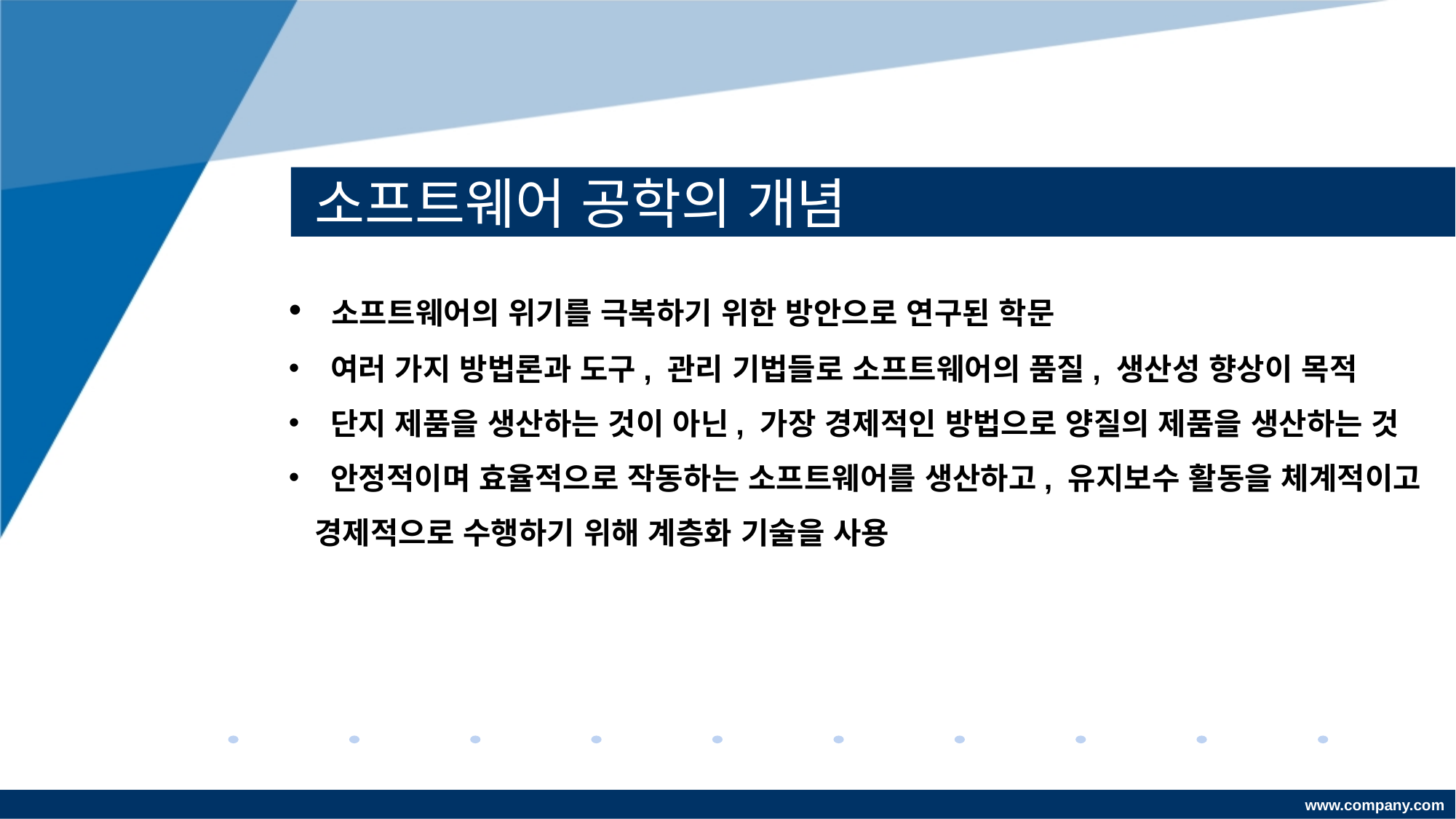

# 소프트웨어 공학의 개념
 소프트웨어의 위기를 극복하기 위한 방안으로 연구된 학문
 여러 가지 방법론과 도구, 관리 기법들로 소프트웨어의 품질, 생산성 향상이 목적
 단지 제품을 생산하는 것이 아닌, 가장 경제적인 방법으로 양질의 제품을 생산하는 것
 안정적이며 효율적으로 작동하는 소프트웨어를 생산하고, 유지보수 활동을 체계적이고 경제적으로 수행하기 위해 계층화 기술을 사용